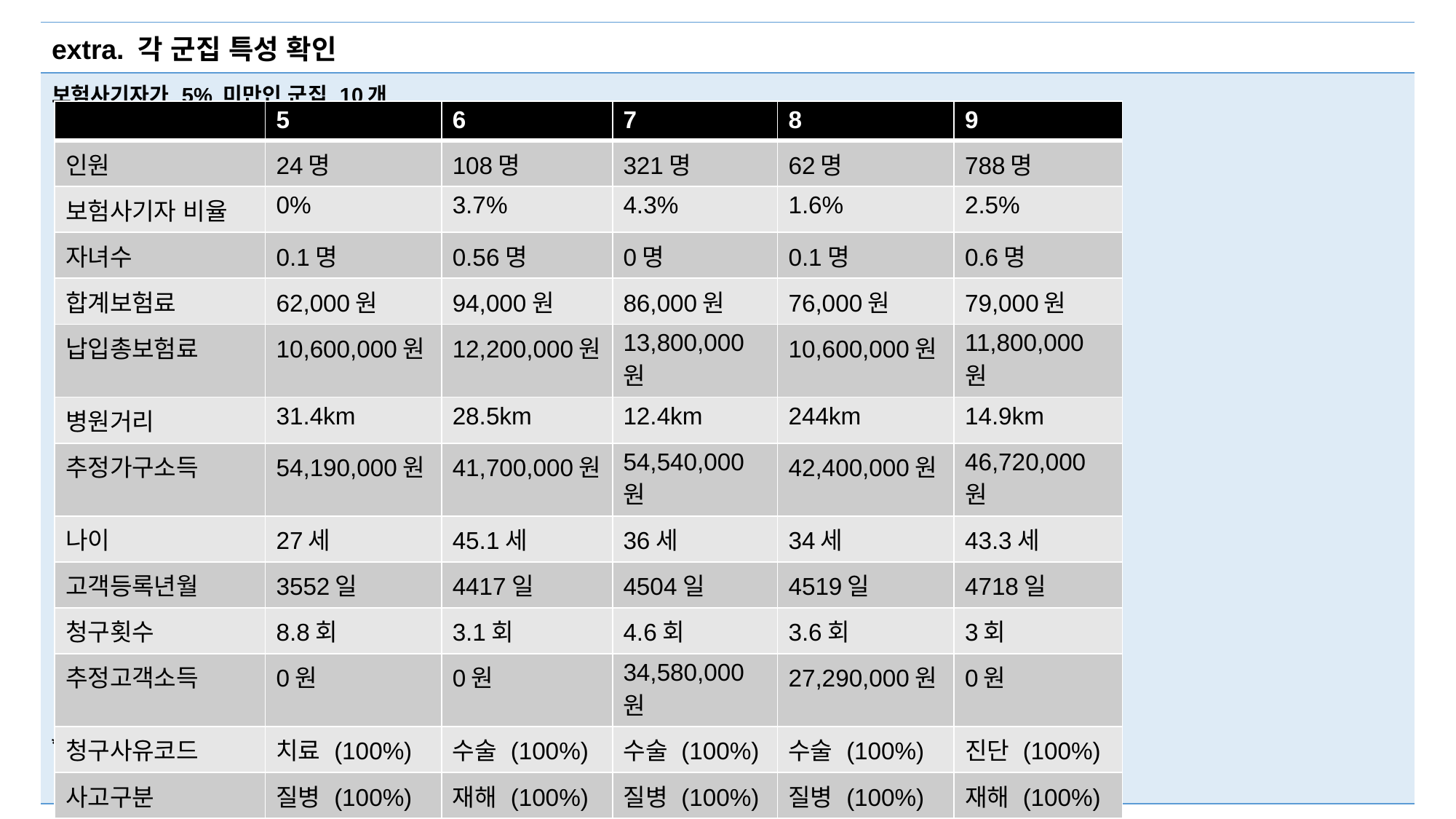

| extra. 각 군집 특성 확인 |
| --- |
| 보험사기자가 5% 미만인 군집 10개 \* 소득이나 보험료같은 금액은 중위값, 나머지는 평균값 적용. |
|  | 5 | 6 | 7 | 8 | 9 |
| --- | --- | --- | --- | --- | --- |
| 인원 | 24명 | 108명 | 321명 | 62명 | 788명 |
| 보험사기자 비율 | 0% | 3.7% | 4.3% | 1.6% | 2.5% |
| 자녀수 | 0.1명 | 0.56명 | 0명 | 0.1명 | 0.6명 |
| 합계보험료 | 62,000원 | 94,000원 | 86,000원 | 76,000원 | 79,000원 |
| 납입총보험료 | 10,600,000원 | 12,200,000원 | 13,800,000원 | 10,600,000원 | 11,800,000원 |
| 병원거리 | 31.4km | 28.5km | 12.4km | 244km | 14.9km |
| 추정가구소득 | 54,190,000원 | 41,700,000원 | 54,540,000원 | 42,400,000원 | 46,720,000원 |
| 나이 | 27세 | 45.1세 | 36세 | 34세 | 43.3세 |
| 고객등록년월 | 3552일 | 4417일 | 4504일 | 4519일 | 4718일 |
| 청구횟수 | 8.8회 | 3.1회 | 4.6회 | 3.6회 | 3회 |
| 추정고객소득 | 0원 | 0원 | 34,580,000원 | 27,290,000원 | 0원 |
| 청구사유코드 | 치료 (100%) | 수술 (100%) | 수술 (100%) | 수술 (100%) | 진단 (100%) |
| 사고구분 | 질병 (100%) | 재해 (100%) | 질병 (100%) | 질병 (100%) | 재해 (100%) |
| 성별 | 남성 (100%) | 여성 (100%) | 여성 (100%) | 여성 (100%) | 여성 (100%) |